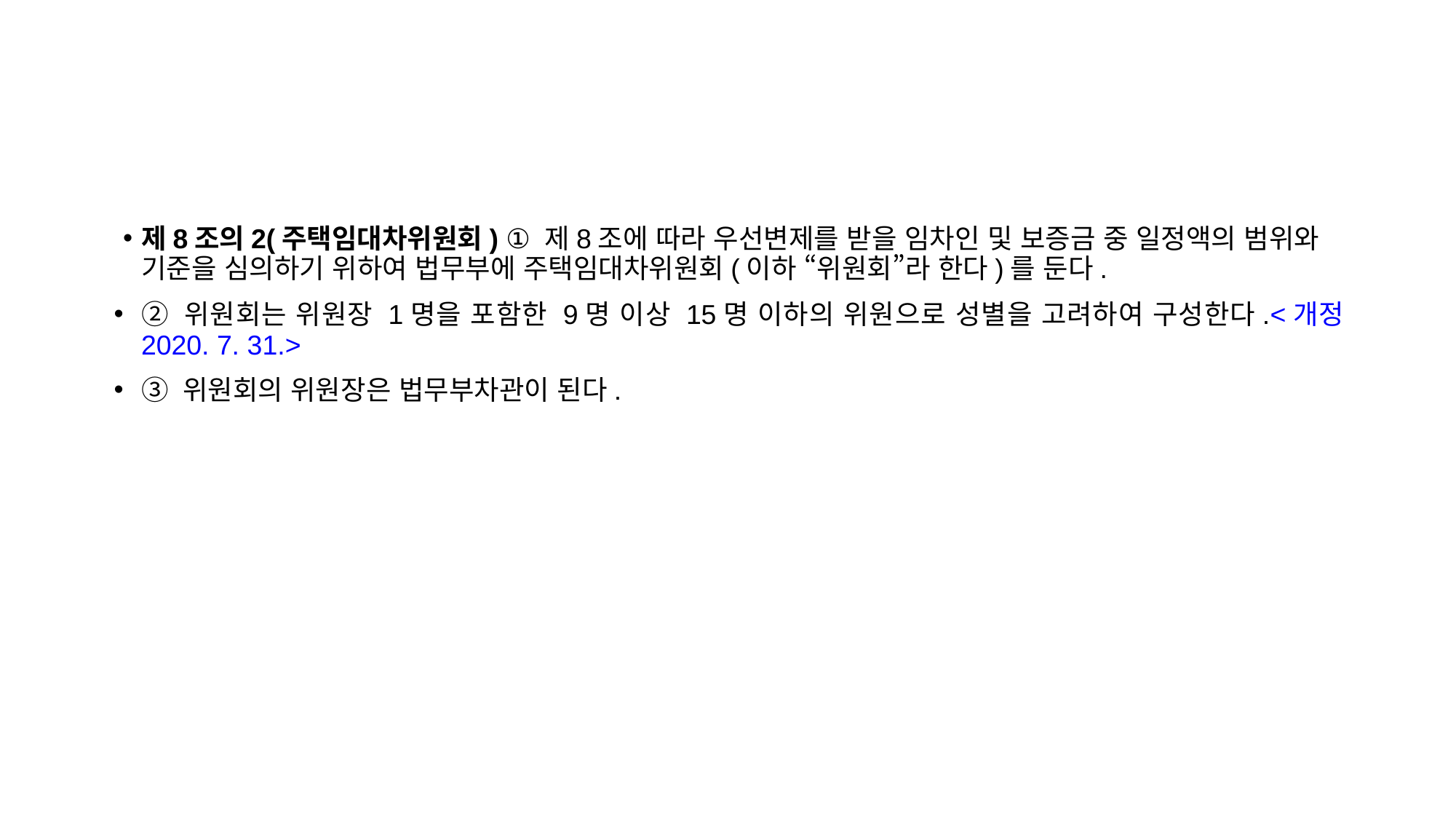

제8조의2(주택임대차위원회) ① 제8조에 따라 우선변제를 받을 임차인 및 보증금 중 일정액의 범위와 기준을 심의하기 위하여 법무부에 주택임대차위원회(이하 “위원회”라 한다)를 둔다.
② 위원회는 위원장 1명을 포함한 9명 이상 15명 이하의 위원으로 성별을 고려하여 구성한다.<개정 2020. 7. 31.>
③ 위원회의 위원장은 법무부차관이 된다.